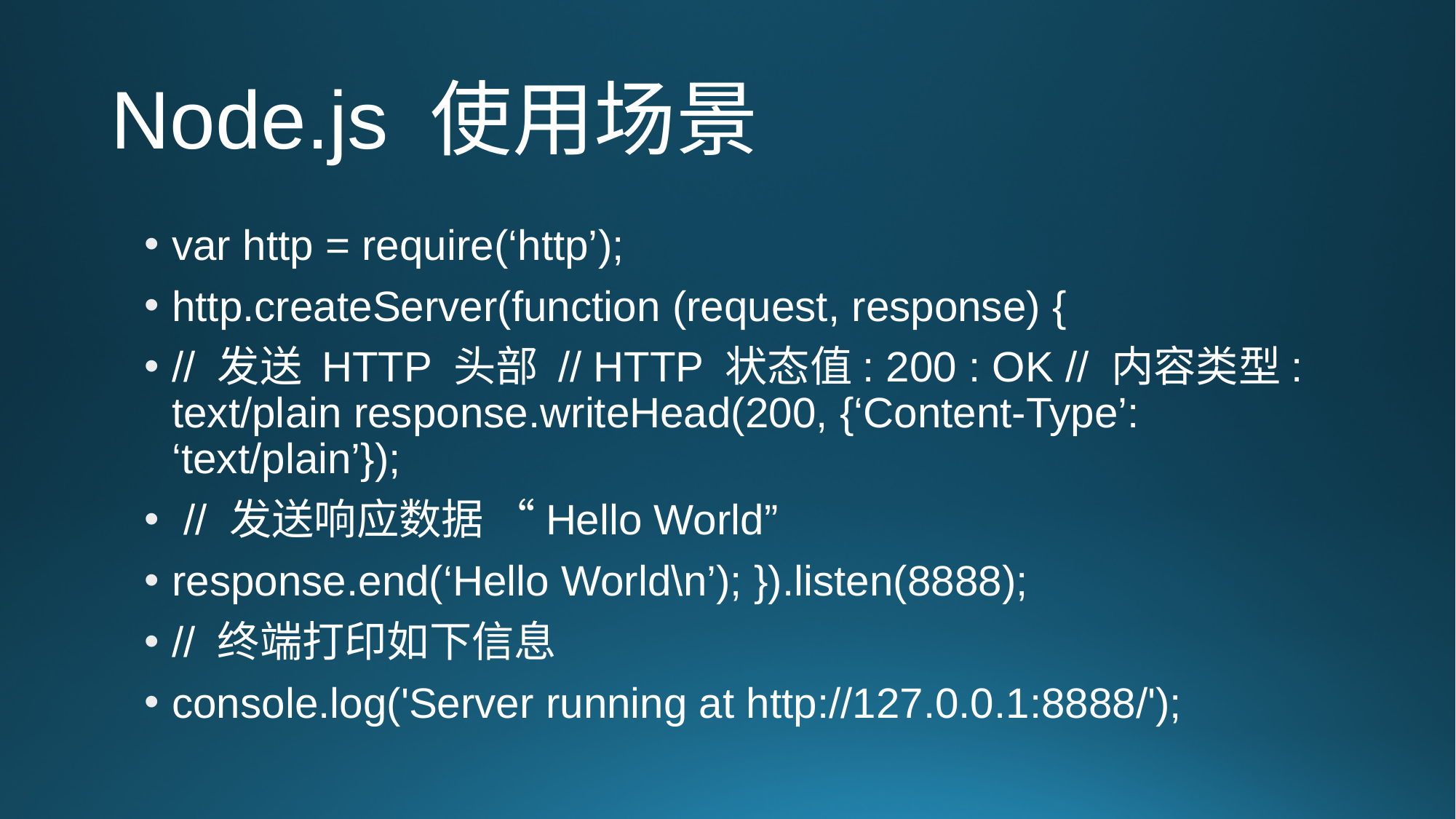

# Node.js 使用场景
var http = require(‘http’);
http.createServer(function (request, response) {
// 发送 HTTP 头部 // HTTP 状态值: 200 : OK // 内容类型: text/plain response.writeHead(200, {‘Content-Type’: ‘text/plain’});
 // 发送响应数据 “Hello World”
response.end(‘Hello World\n’); }).listen(8888);
// 终端打印如下信息
console.log('Server running at http://127.0.0.1:8888/');